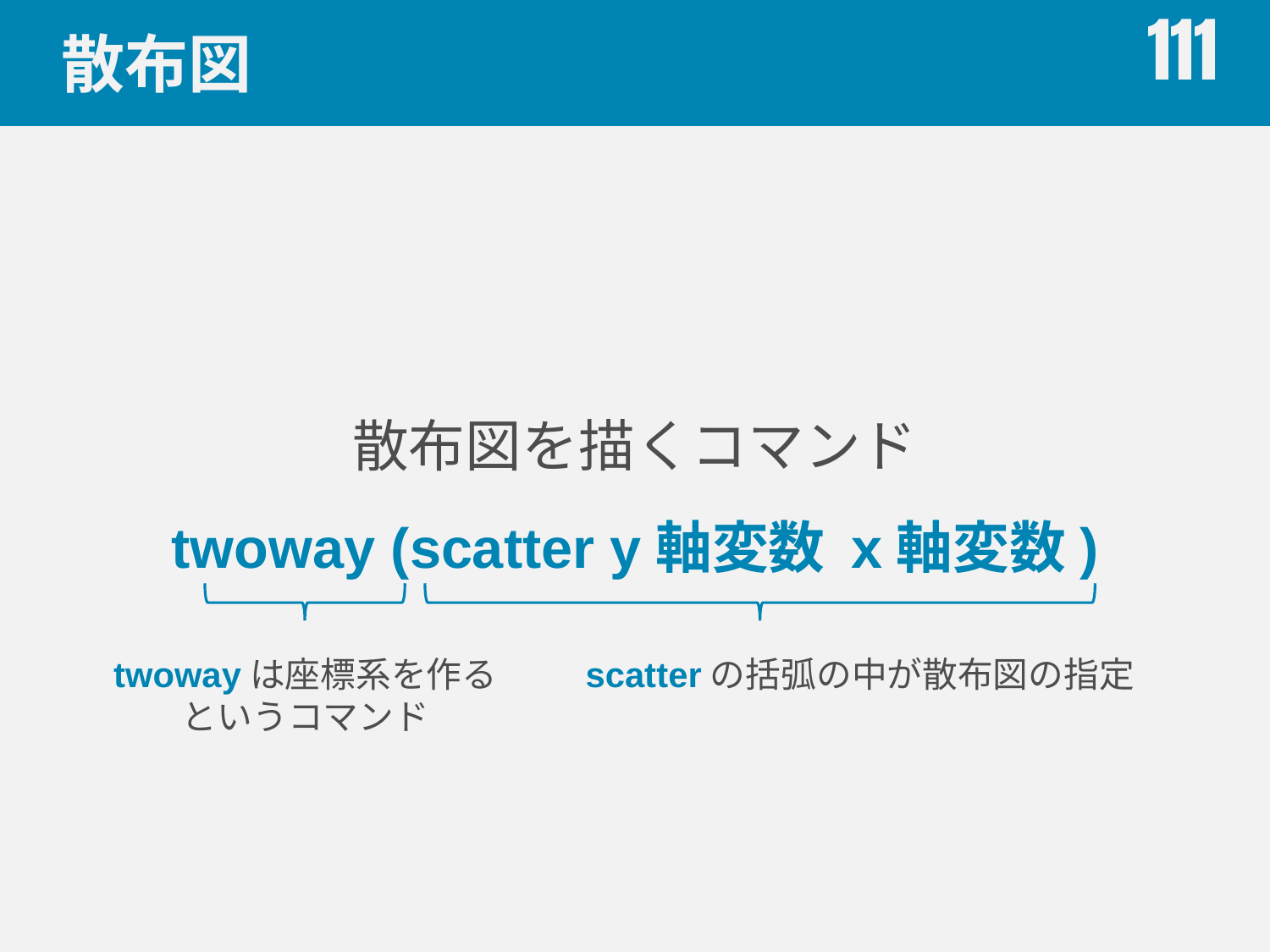

# 散布図
 111
散布図を描くコマンド
twoway (scatter y軸変数 x軸変数)

twowayは座標系を作る
というコマンド
scatterの括弧の中が散布図の指定